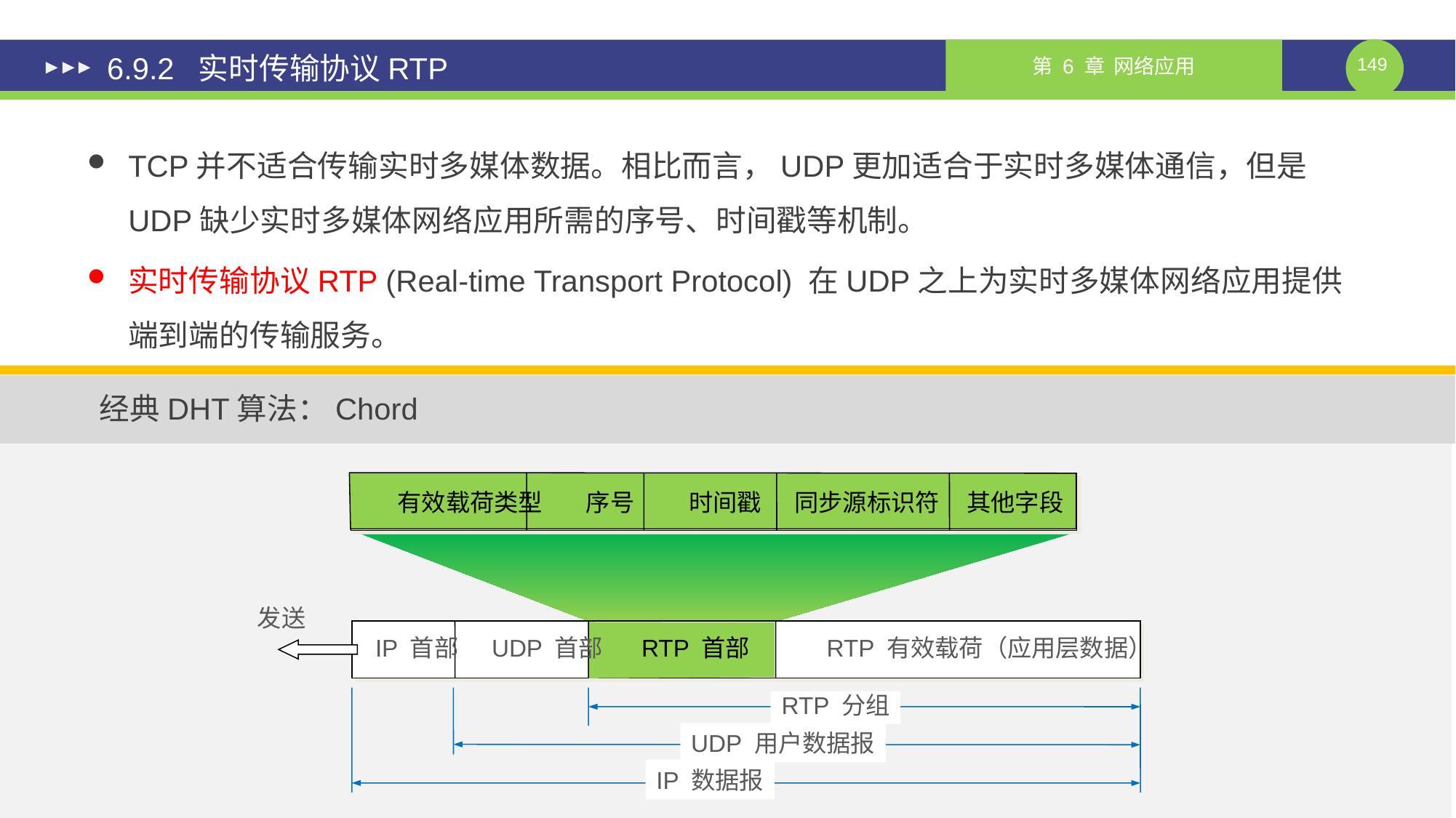

# 6.9.2  实时传输协议RTP
TCP并不适合传输实时多媒体数据。相比而言，UDP更加适合于实时多媒体通信，但是UDP缺少实时多媒体网络应用所需的序号、时间戳等机制。
实时传输协议RTP (Real-time Transport Protocol) 在UDP之上为实时多媒体网络应用提供端到端的传输服务。

经典DHT算法：Chord

有效载荷类型        序号          时间戳      同步源标识符     其他字段

发送

IP 首部     UDP 首部      RTP 首部             RTP 有效载荷（应用层数据）

RTP 分组

UDP 用户数据报

IP 数据报

课件制作人：谢钧  谢希仁